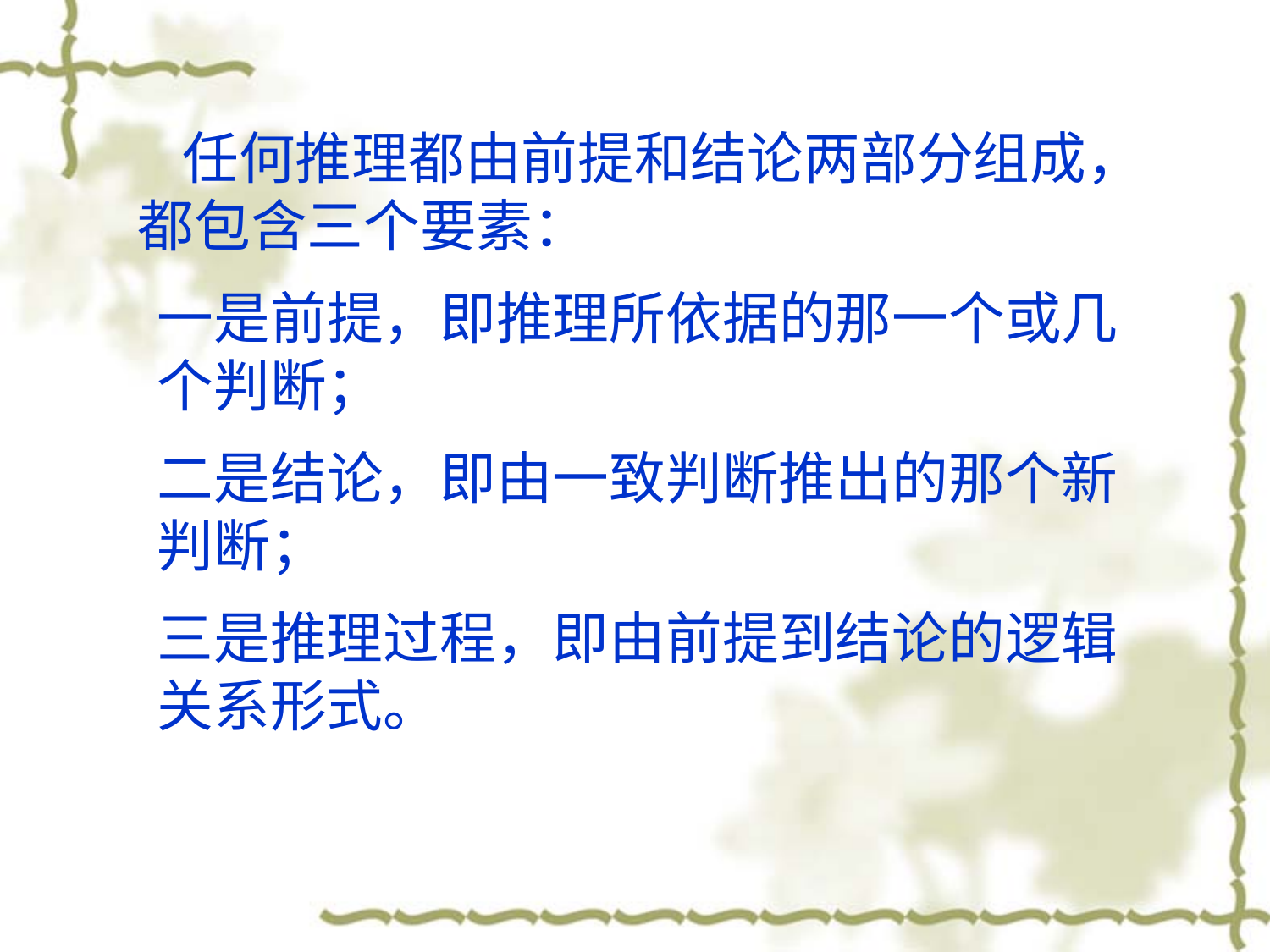

任何推理都由前提和结论两部分组成，都包含三个要素：
一是前提，即推理所依据的那一个或几个判断；
二是结论，即由一致判断推出的那个新判断；
三是推理过程，即由前提到结论的逻辑关系形式。